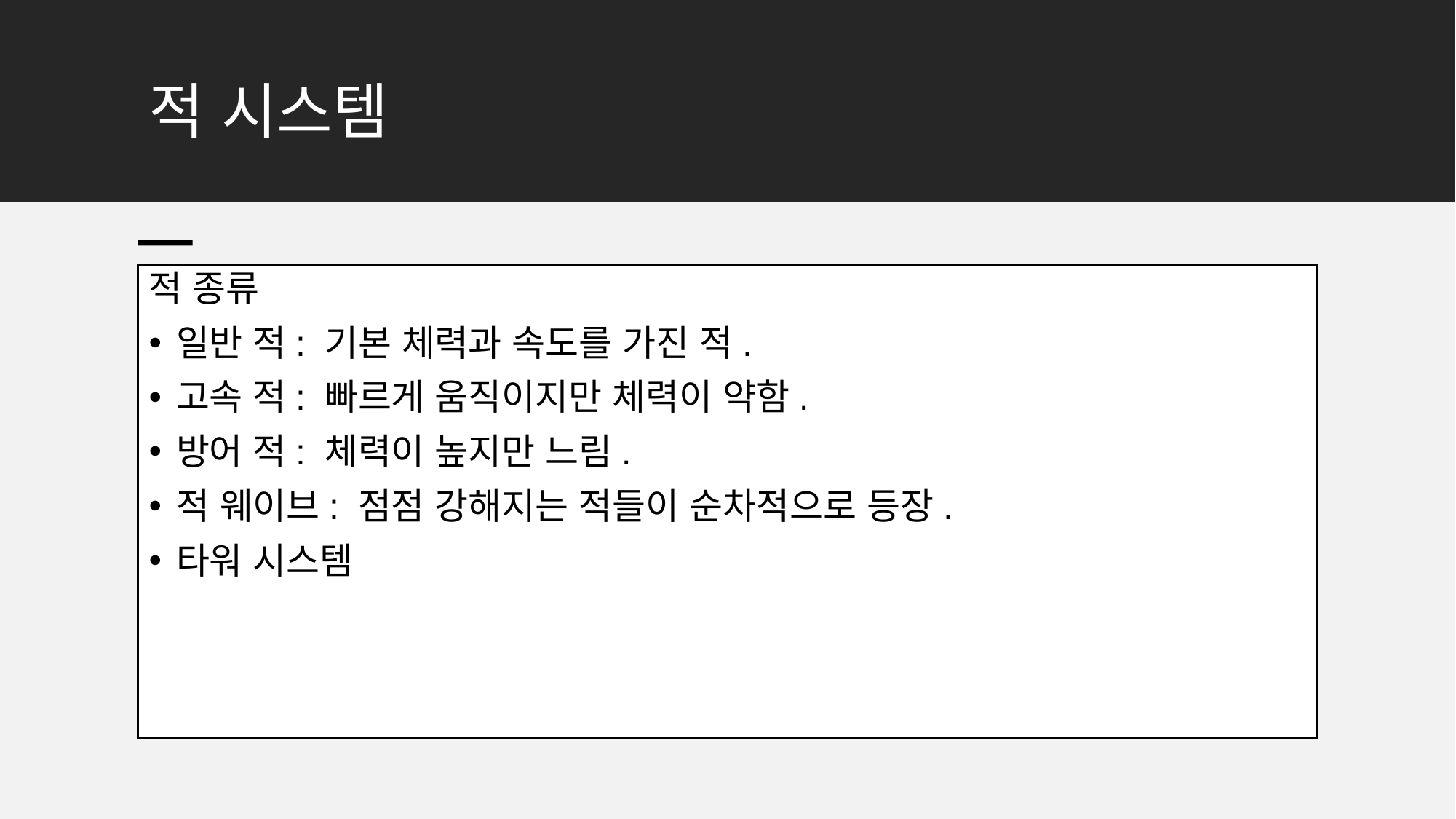

# 적 시스템

적 종류
일반 적: 기본 체력과 속도를 가진 적.
고속 적: 빠르게 움직이지만 체력이 약함.
방어 적: 체력이 높지만 느림.
적 웨이브: 점점 강해지는 적들이 순차적으로 등장.
타워 시스템